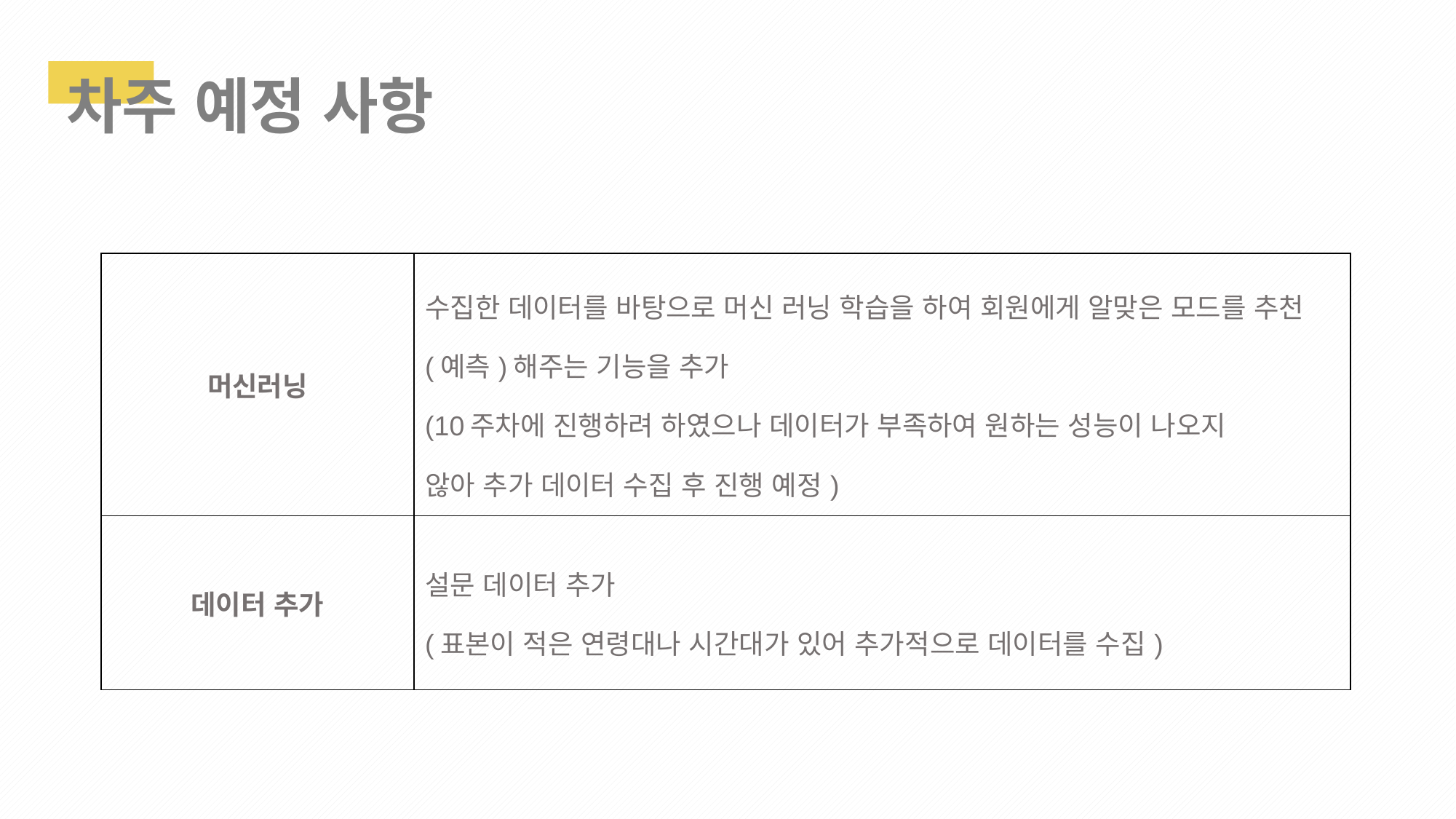

차주 예정 사항
| 머신러닝 | 수집한 데이터를 바탕으로 머신 러닝 학습을 하여 회원에게 알맞은 모드를 추천(예측)해주는 기능을 추가 (10주차에 진행하려 하였으나 데이터가 부족하여 원하는 성능이 나오지 않아 추가 데이터 수집 후 진행 예정) |
| --- | --- |
| 데이터 추가 | 설문 데이터 추가 (표본이 적은 연령대나 시간대가 있어 추가적으로 데이터를 수집) |